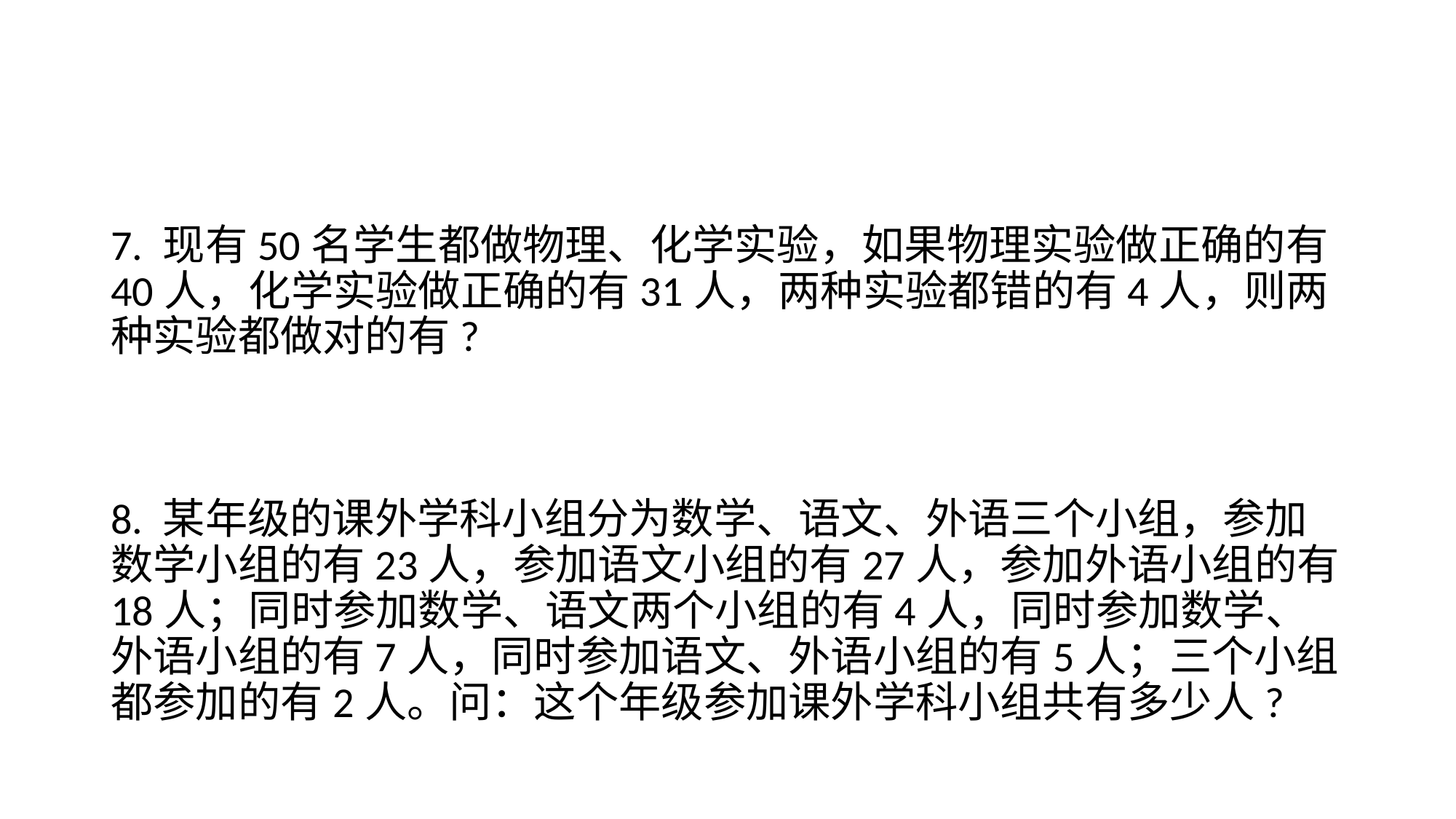

#
7. 现有50名学生都做物理、化学实验，如果物理实验做正确的有40人，化学实验做正确的有31人，两种实验都错的有4人，则两种实验都做对的有?

8. 某年级的课外学科小组分为数学、语文、外语三个小组，参加数学小组的有23人，参加语文小组的有27人，参加外语小组的有18人；同时参加数学、语文两个小组的有4人，同时参加数学、外语小组的有7人，同时参加语文、外语小组的有5人；三个小组都参加的有2人。问：这个年级参加课外学科小组共有多少人?